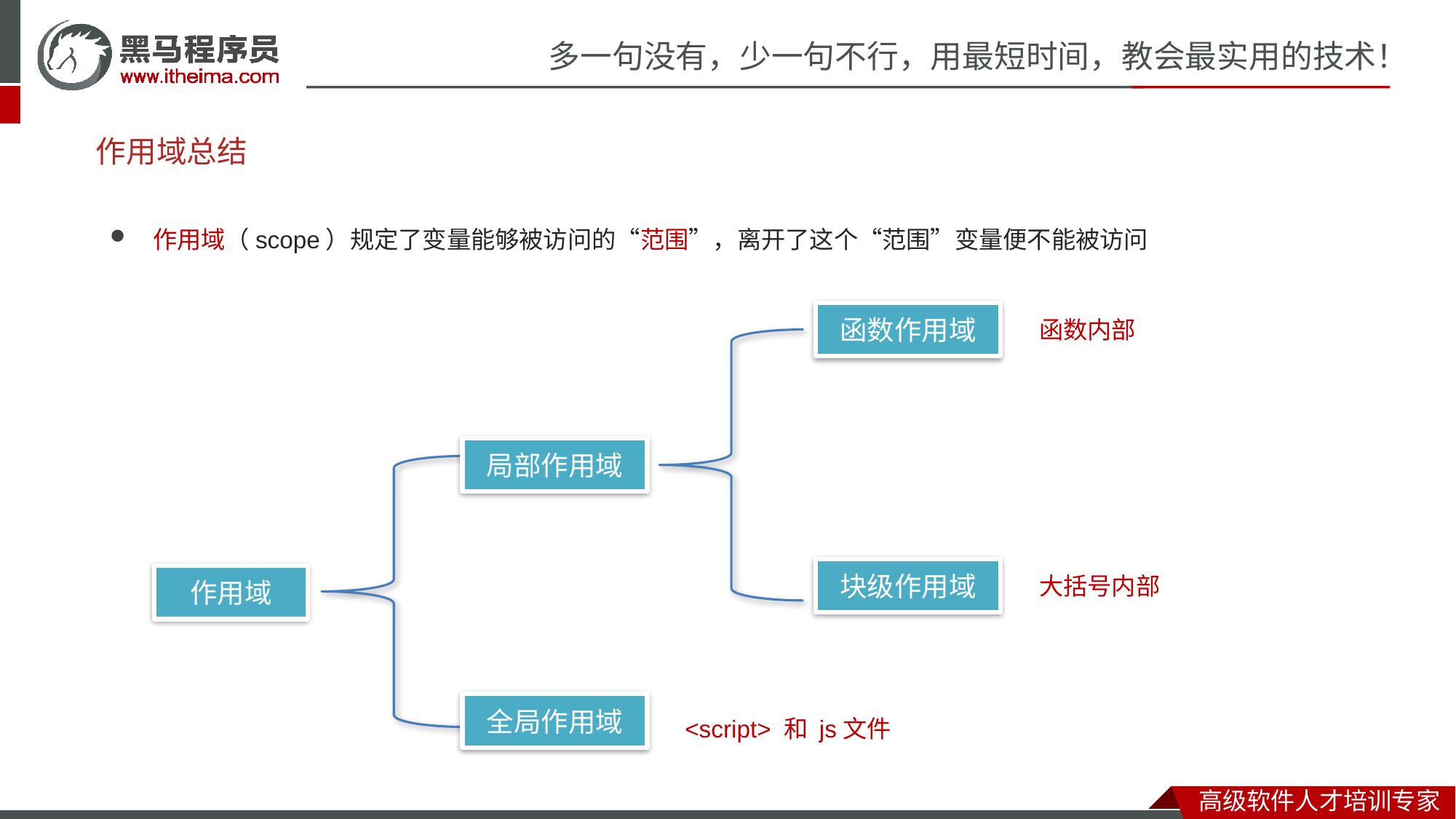

# 作用域总结
作用域（scope）规定了变量能够被访问的“范围”，离开了这个“范围”变量便不能被访问

函数作用域
函数内部

局部作用域

块级作用域
作用域
大括号内部
全局作用域
<script> 和 js文件